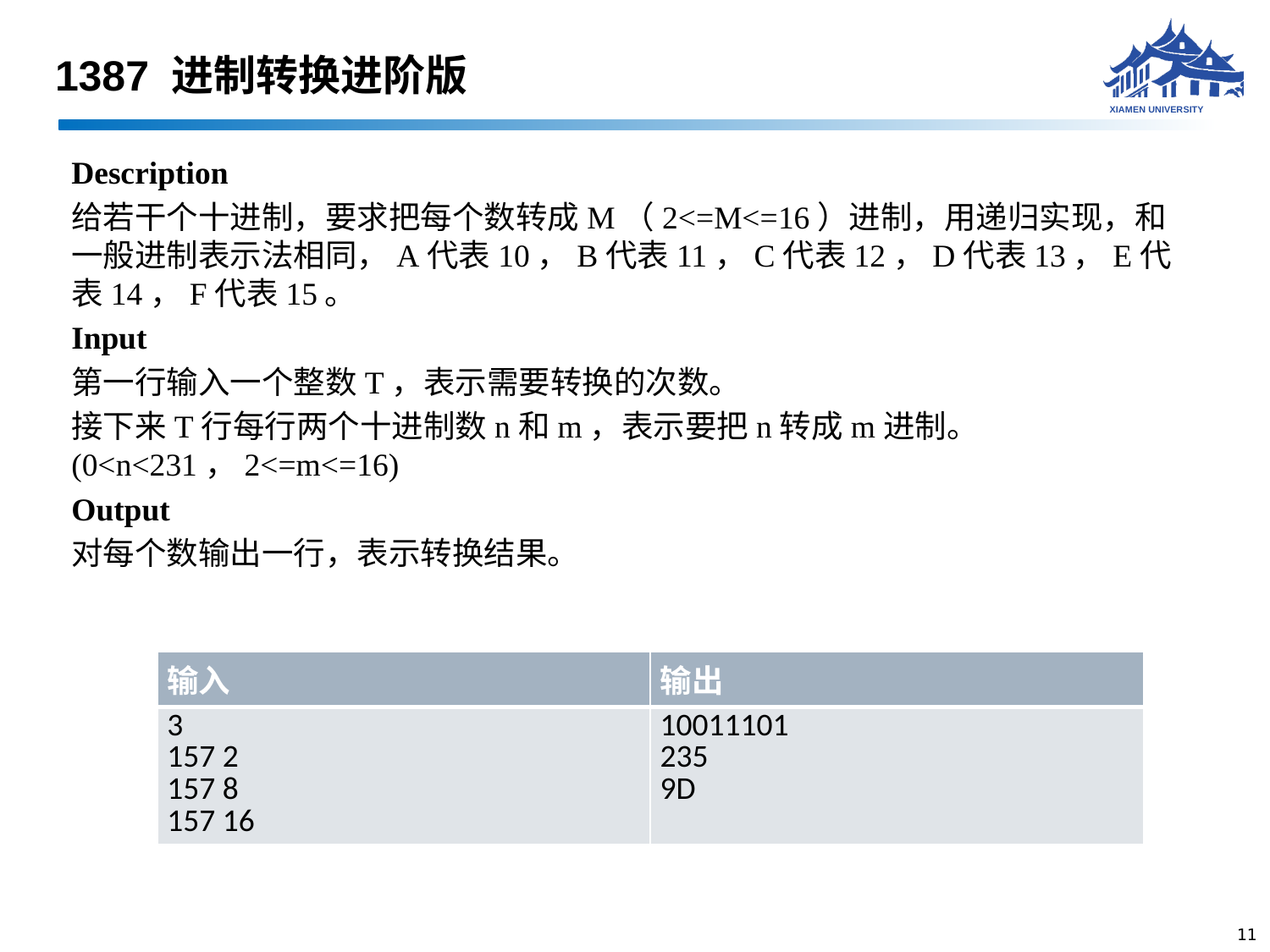

# 1387 进制转换进阶版
Description
给若干个十进制，要求把每个数转成M（2<=M<=16）进制，用递归实现，和一般进制表示法相同，A代表10，B代表11，C代表12，D代表13，E代表14，F代表15。
Input
第一行输入一个整数T，表示需要转换的次数。
接下来T行每行两个十进制数n和m，表示要把n转成m进制。(0<n<231，2<=m<=16)
Output
对每个数输出一行，表示转换结果。
| 输入 | 输出 |
| --- | --- |
| 3 157 2 157 8 157 16 | 10011101 235 9D |
11